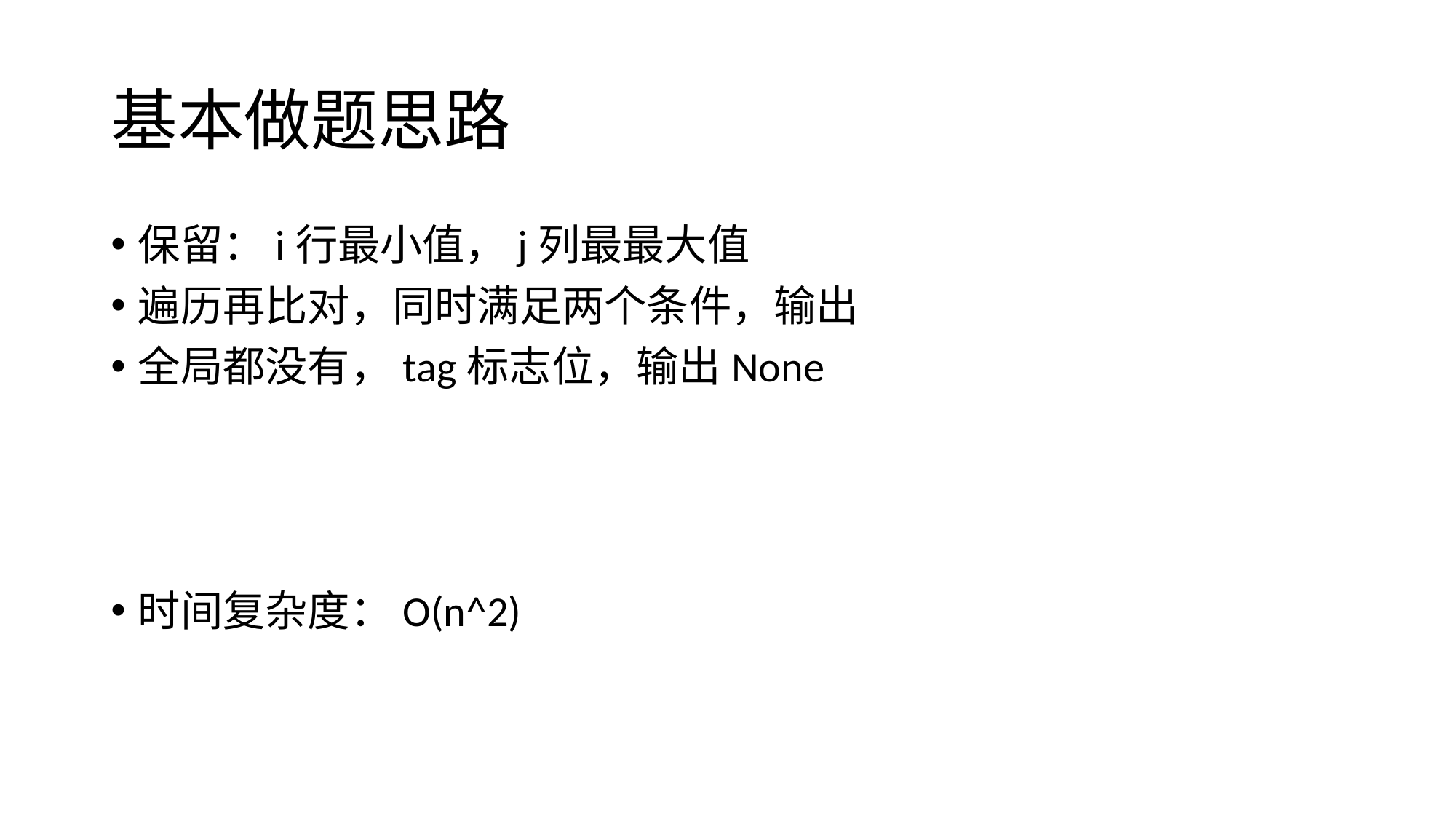

# 基本做题思路
保留：i行最小值，j列最最大值
遍历再比对，同时满足两个条件，输出
全局都没有，tag标志位，输出None

时间复杂度：O(n^2)